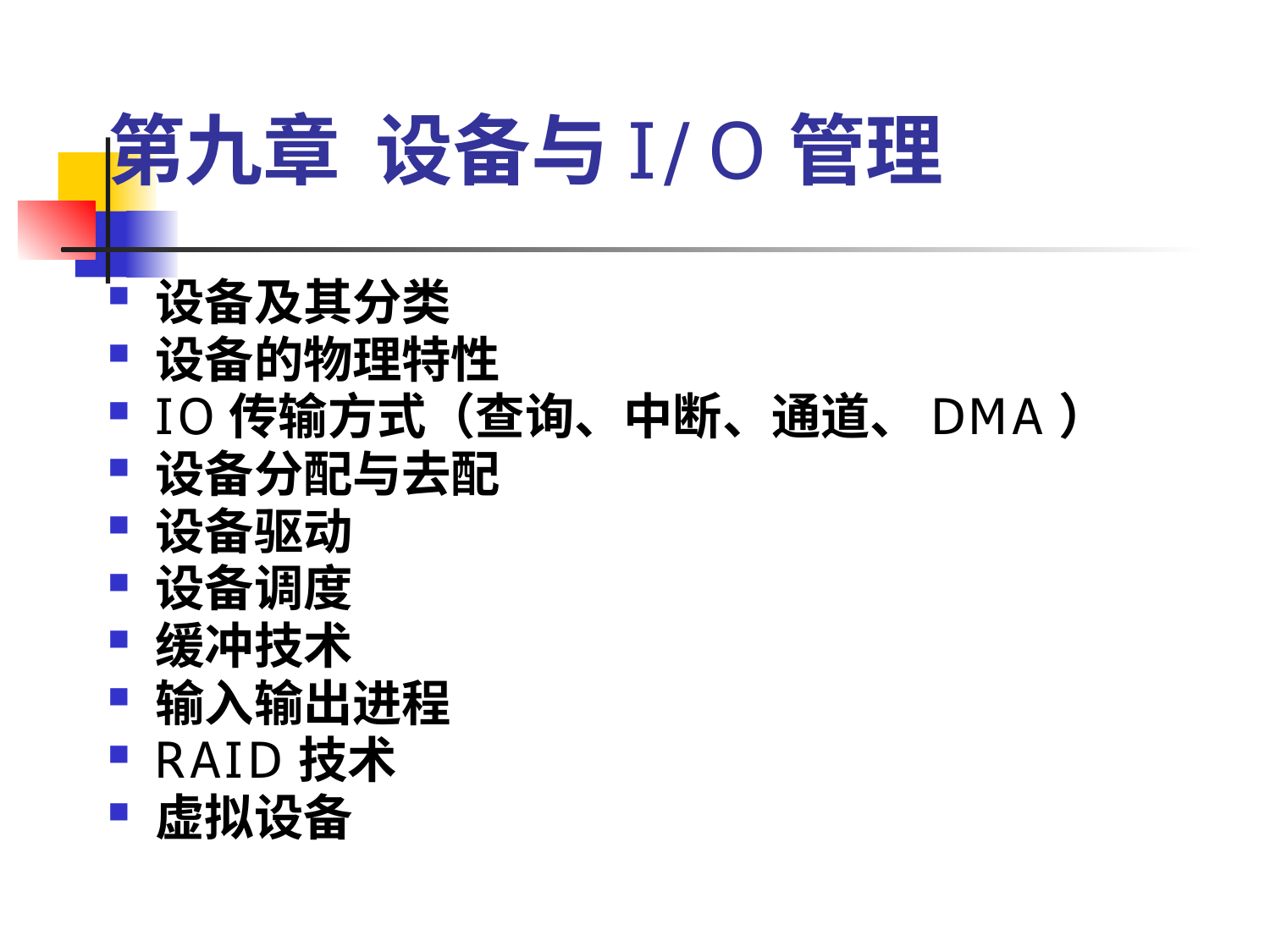

# 第九章  设备与I/O管理
设备及其分类
设备的物理特性
IO传输方式（查询、中断、通道、DMA）
设备分配与去配
设备驱动
设备调度
缓冲技术
输入输出进程
RAID技术
虚拟设备